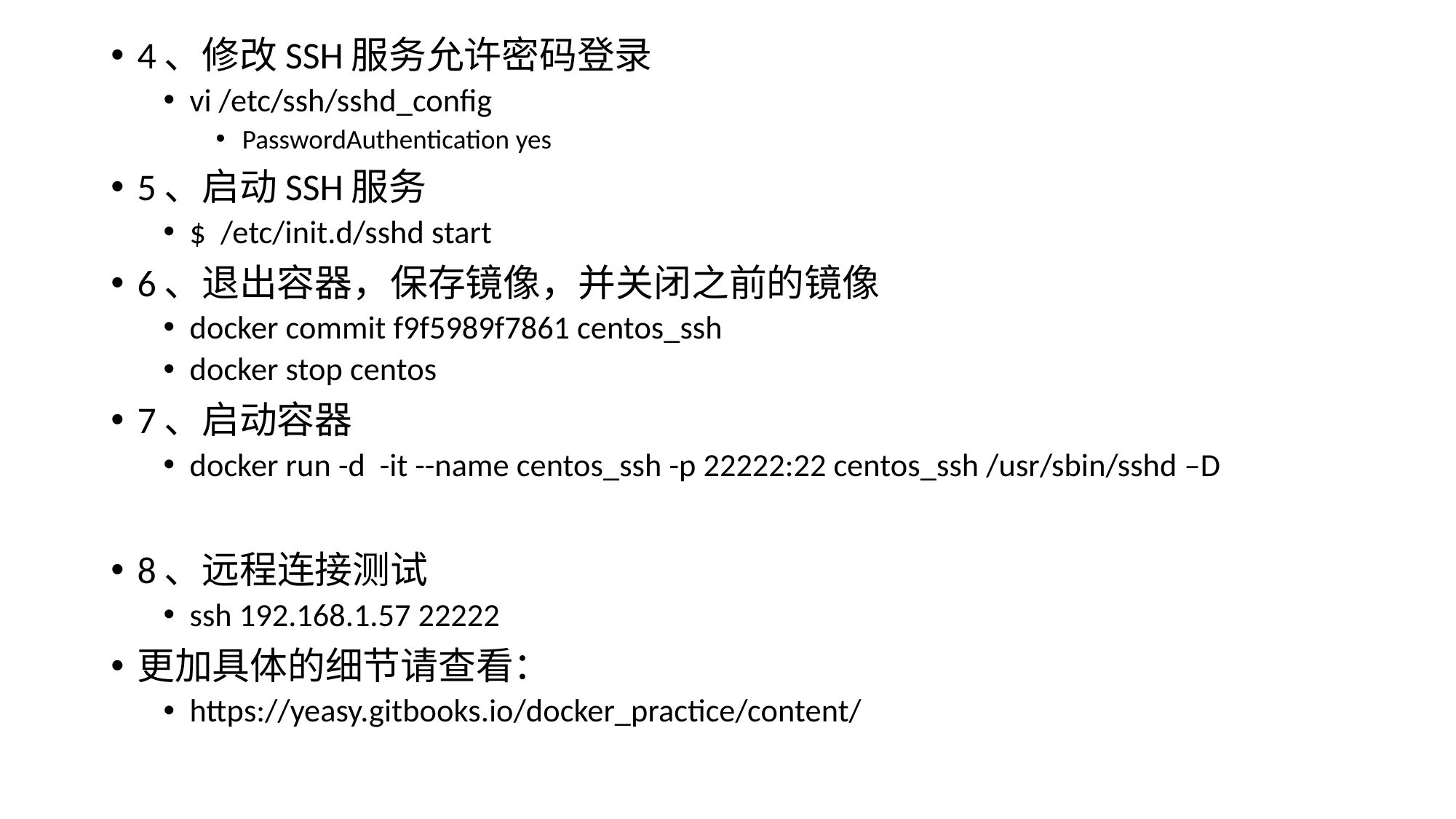

4、修改SSH服务允许密码登录
vi /etc/ssh/sshd_config
PasswordAuthentication yes
5、启动SSH服务
$  /etc/init.d/sshd start
6、退出容器，保存镜像，并关闭之前的镜像
docker commit f9f5989f7861 centos_ssh
docker stop centos
7、启动容器
docker run -d  -it --name centos_ssh -p 22222:22 centos_ssh /usr/sbin/sshd –D

8、远程连接测试
ssh 192.168.1.57 22222
更加具体的细节请查看：
https://yeasy.gitbooks.io/docker_practice/content/